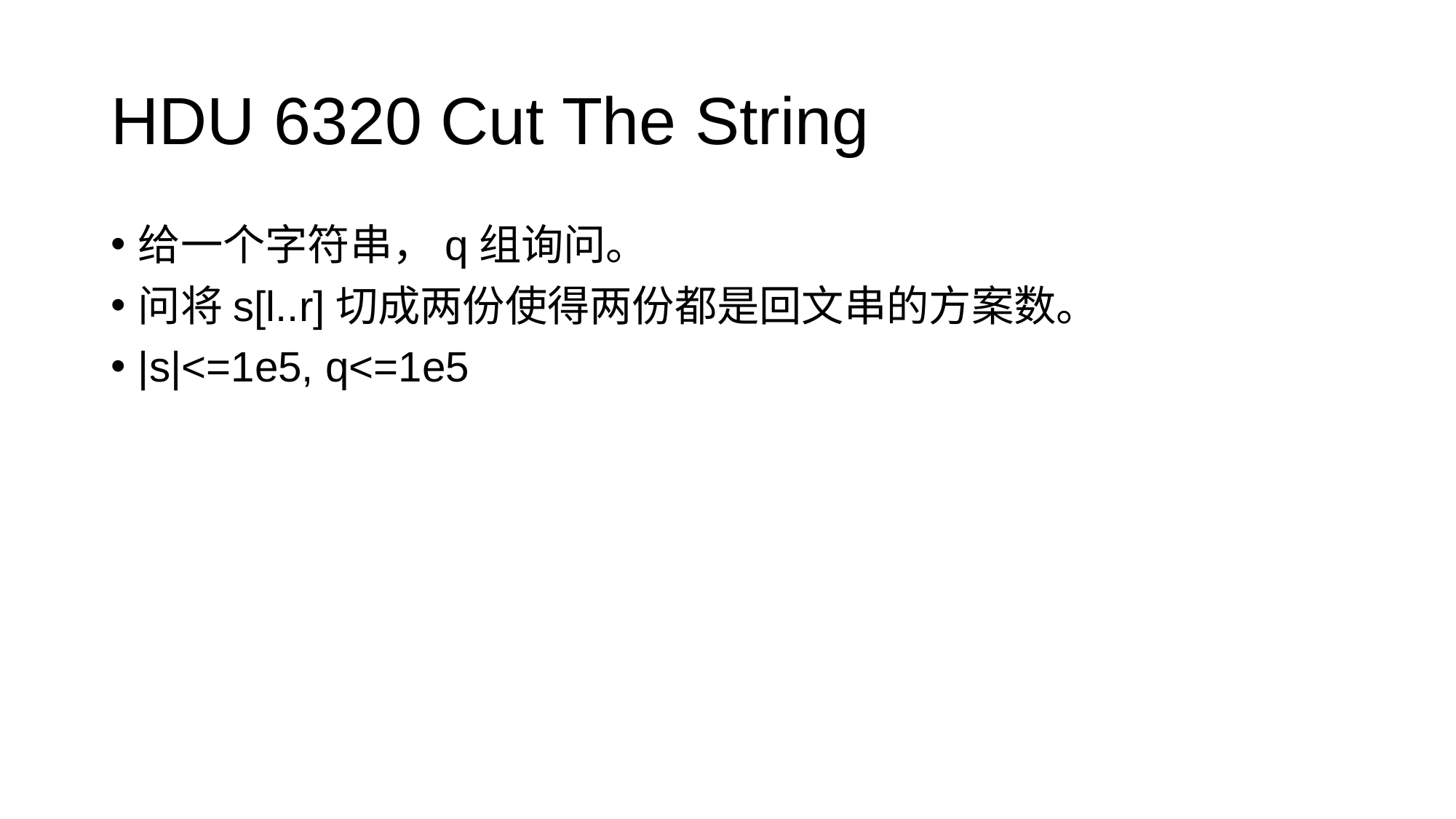

# HDU 6320 Cut The String
给一个字符串，q组询问。
问将s[l..r]切成两份使得两份都是回文串的方案数。
|s|<=1e5, q<=1e5